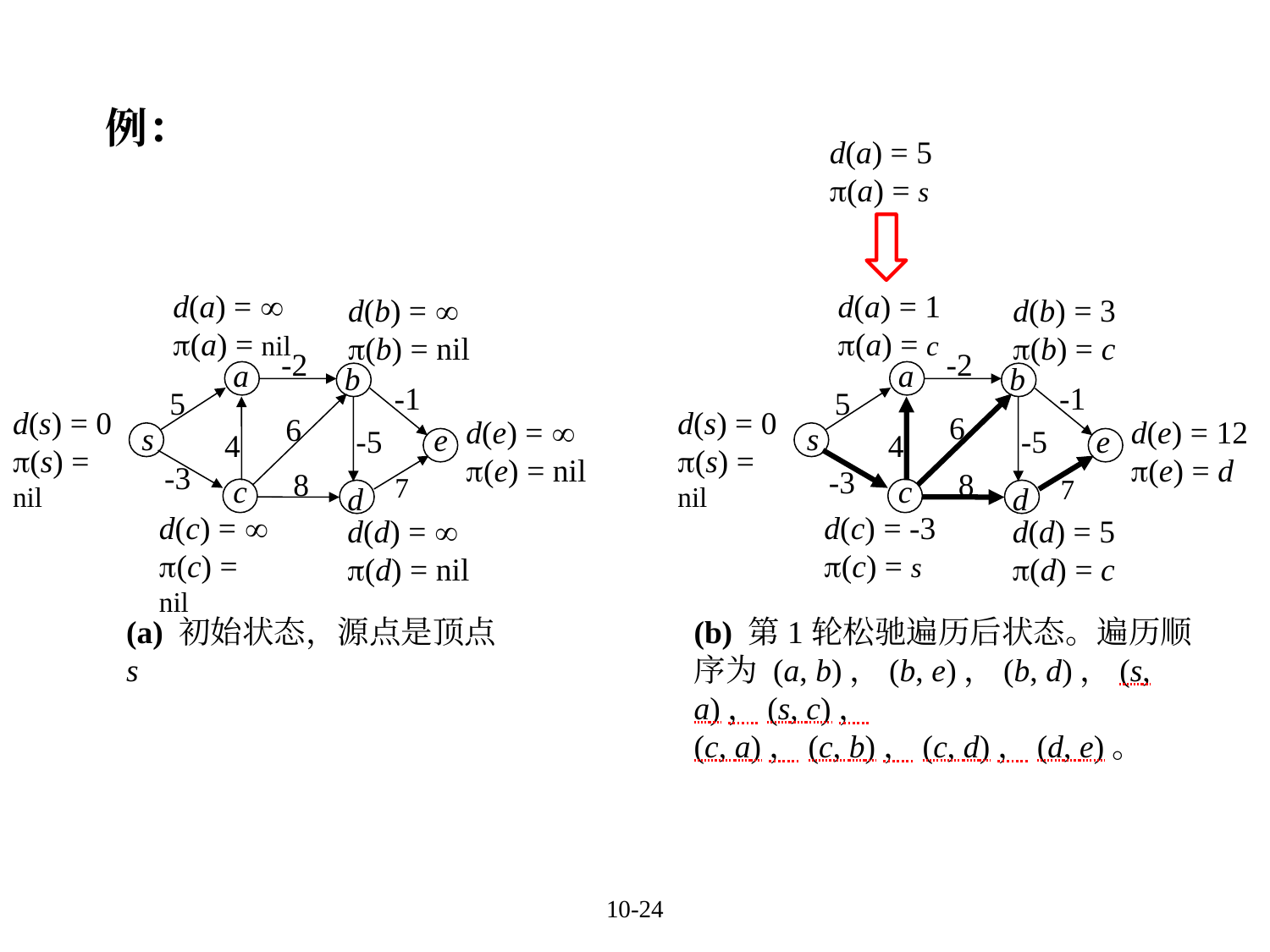

例：
d(a) = 5
π(a) = s

d(a) = ∞
π(a) = nil
d(b) = ∞
π(b) = nil

-2
a

b

-1
5

d(s) = 0
π(s) = nil

6
d(e) = ∞
π(e) = nil

s

e
-5
4

-3

8
7
c

d

d(c) = ∞
π(c) = nil

d(d) = ∞
π(d) = nil
(a) 初始状态，源点是顶点s
d(a) = 1
π(a) = c
d(b) = 3
π(b) = c

-2
a

b

-1
5

d(s) = 0
π(s) = nil

6
d(e) = 12
π(e) = d

s

-5
e
4

-3

8
7
c

d

d(c) = -3
π(c) = s

d(d) = 5
π(d) = c
(b) 第1轮松驰遍历后状态。遍历顺序为 (a, b)，(b, e)，(b, d)，(s, a)，(s, c)，
(c, a)，(c, b)，(c, d)，(d, e)。
10-24